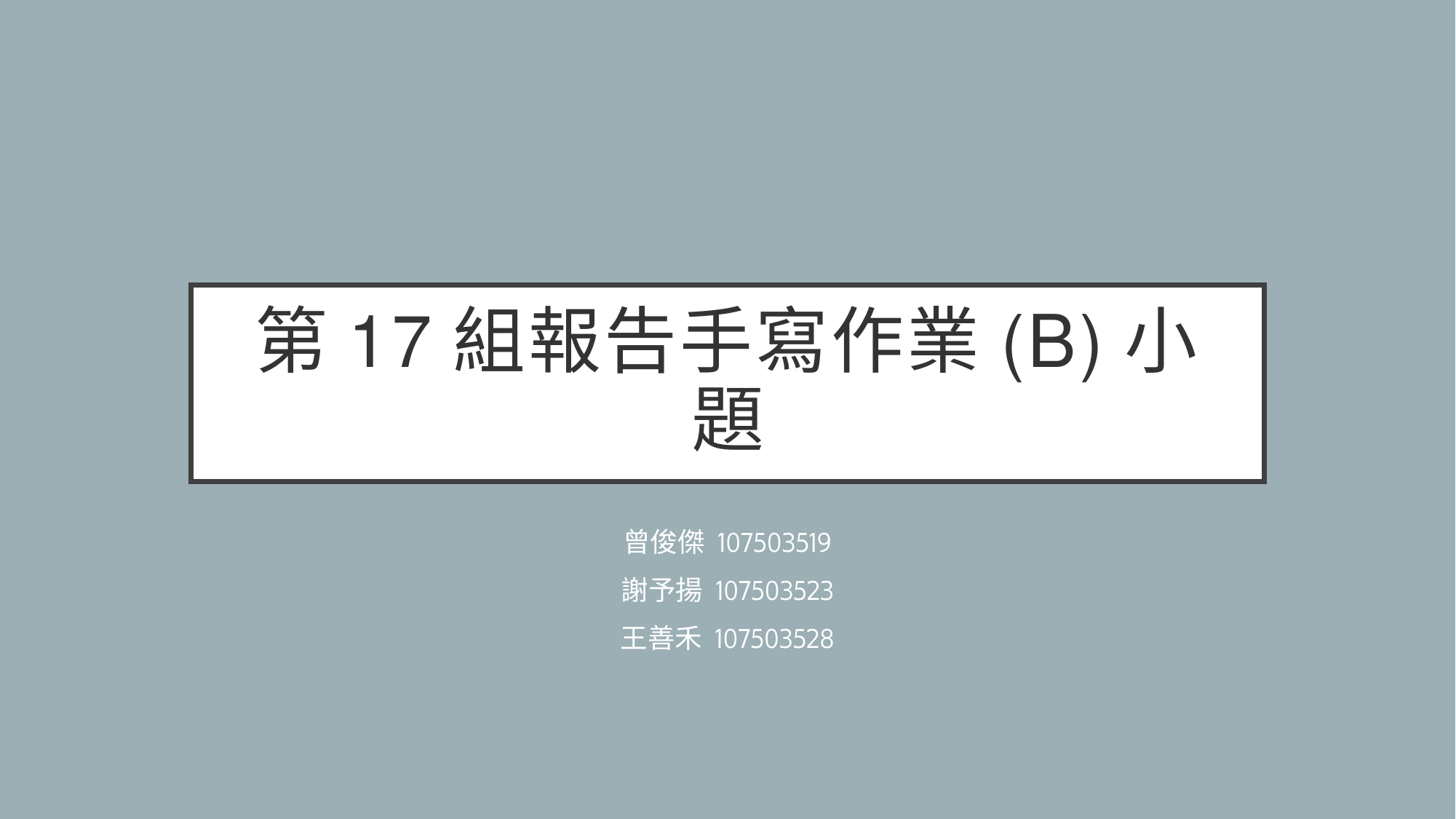

# 第17組報告手寫作業(B)小題
曾俊傑 107503519
謝予揚 107503523
王善禾 107503528